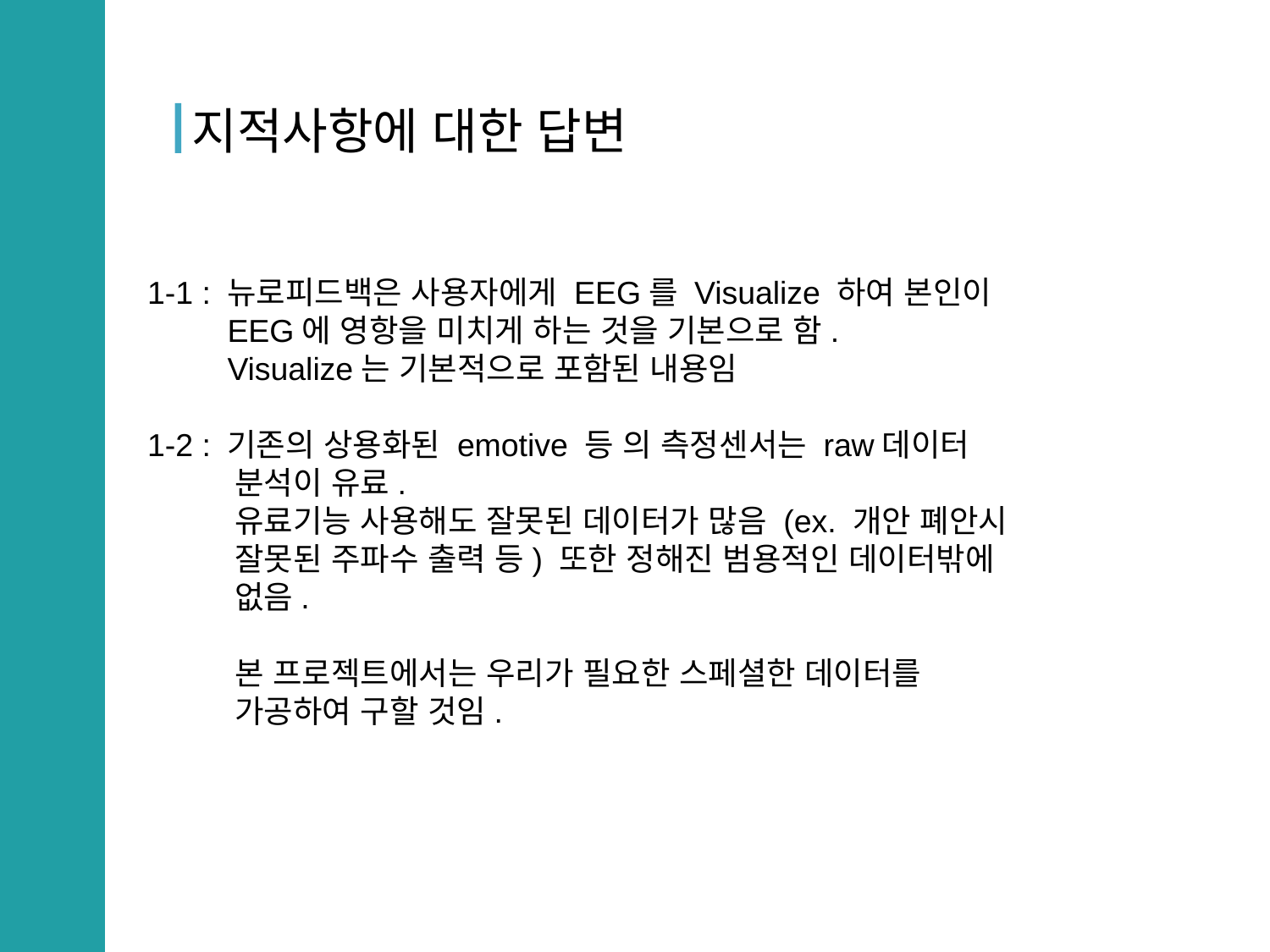

지적사항에 대한 답변

1-1 : 뉴로피드백은 사용자에게 EEG를 Visualize 하여 본인이
         EEG에 영항을 미치게 하는 것을 기본으로 함.
         Visualize는 기본적으로 포함된 내용임

1-2 : 기존의 상용화된 emotive 등 의 측정센서는 raw데이터
         분석이 유료.
         유료기능 사용해도 잘못된 데이터가 많음 (ex. 개안 폐안시
         잘못된 주파수 출력 등) 또한 정해진 범용적인 데이터밖에
         없음.

         본 프로젝트에서는 우리가 필요한 스페셜한 데이터를
         가공하여 구할 것임.